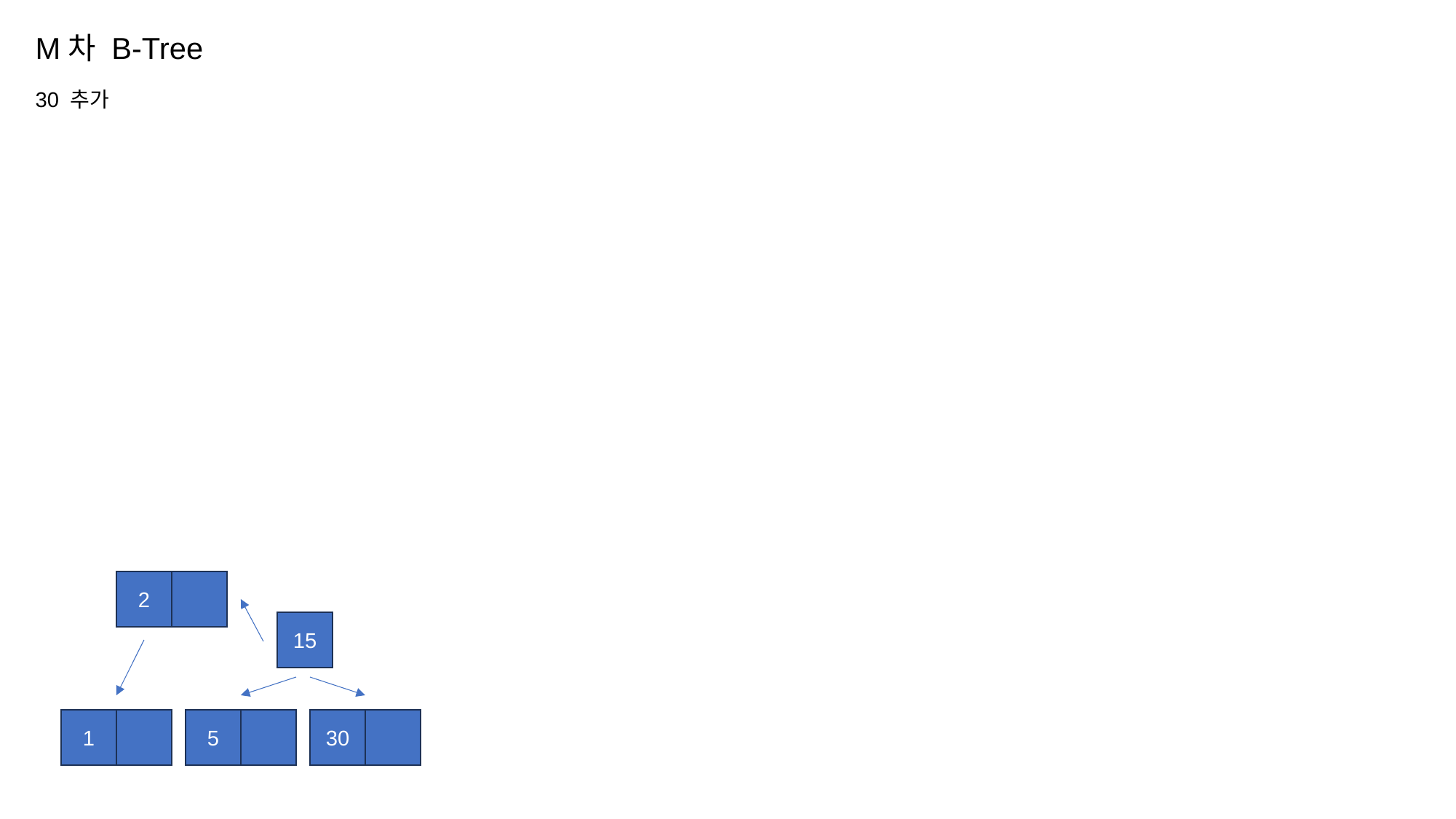

# M차 B-Tree 30 추가
2

15
1

5

30